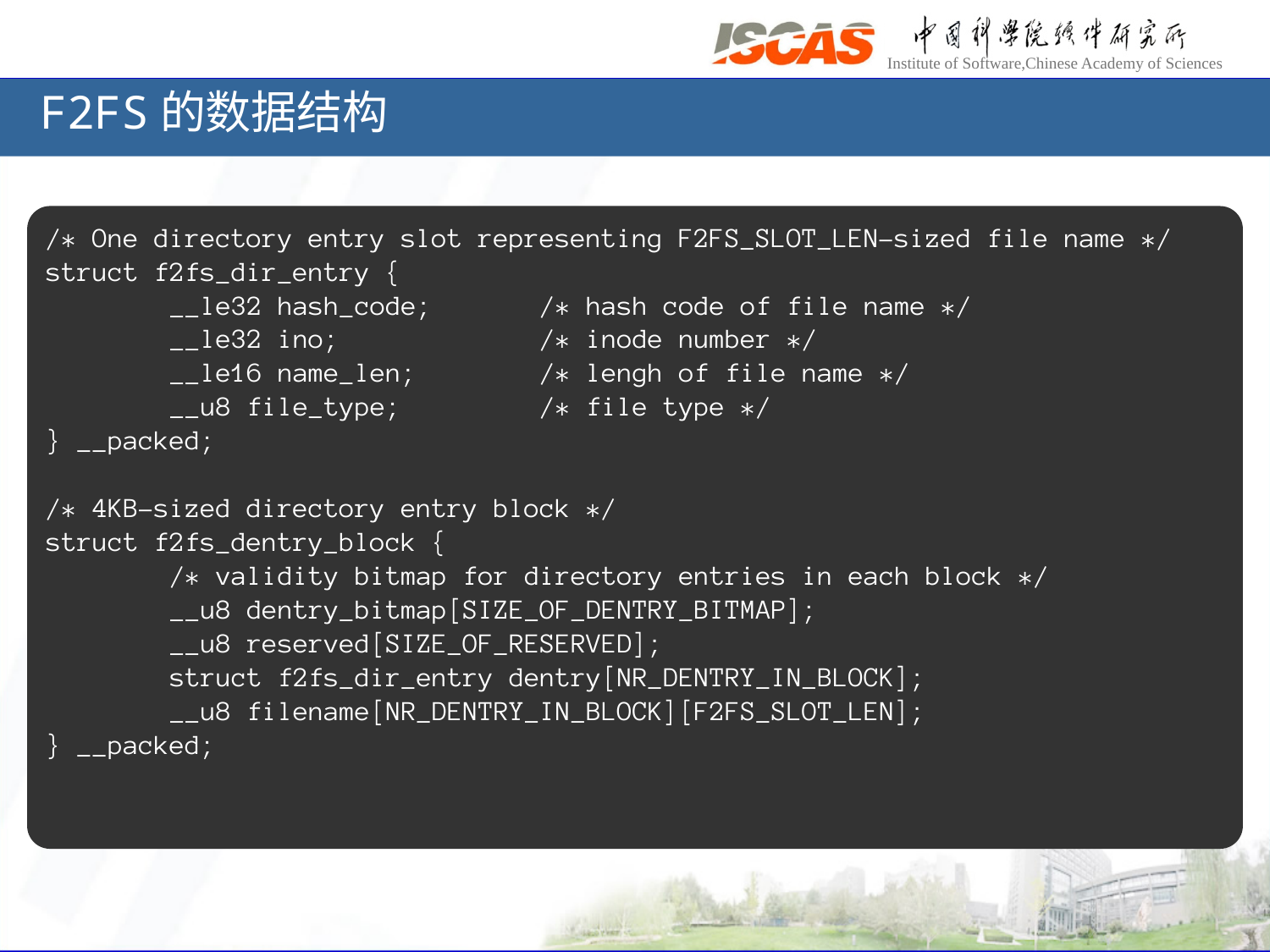

# F2FS的数据结构
/* One directory entry slot representing F2FS_SLOT_LEN-sized file name */
struct f2fs_dir_entry {
        __le32 hash_code;       /* hash code of file name */
        __le32 ino;             /* inode number */
        __le16 name_len;        /* lengh of file name */
        __u8 file_type;         /* file type */
} __packed;
/* 4KB-sized directory entry block */
struct f2fs_dentry_block {
        /* validity bitmap for directory entries in each block */
        __u8 dentry_bitmap[SIZE_OF_DENTRY_BITMAP];
        __u8 reserved[SIZE_OF_RESERVED];
        struct f2fs_dir_entry dentry[NR_DENTRY_IN_BLOCK];
        __u8 filename[NR_DENTRY_IN_BLOCK][F2FS_SLOT_LEN];
} __packed;